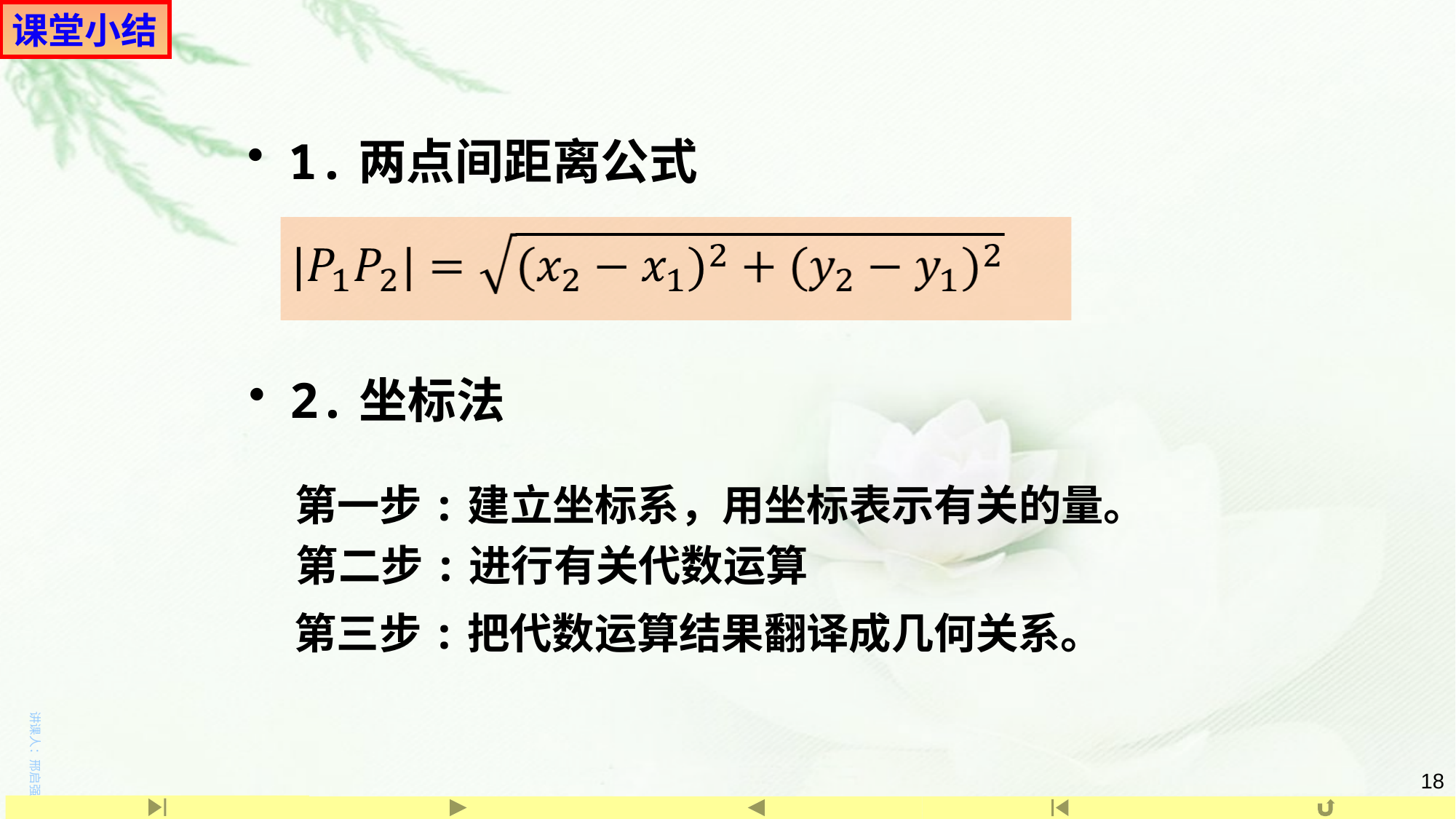

课堂小结
1.两点间距离公式

2.坐标法
第一步:建立坐标系，用坐标表示有关的量。
第二步:进行有关代数运算
第三步:把代数运算结果翻译成几何关系。